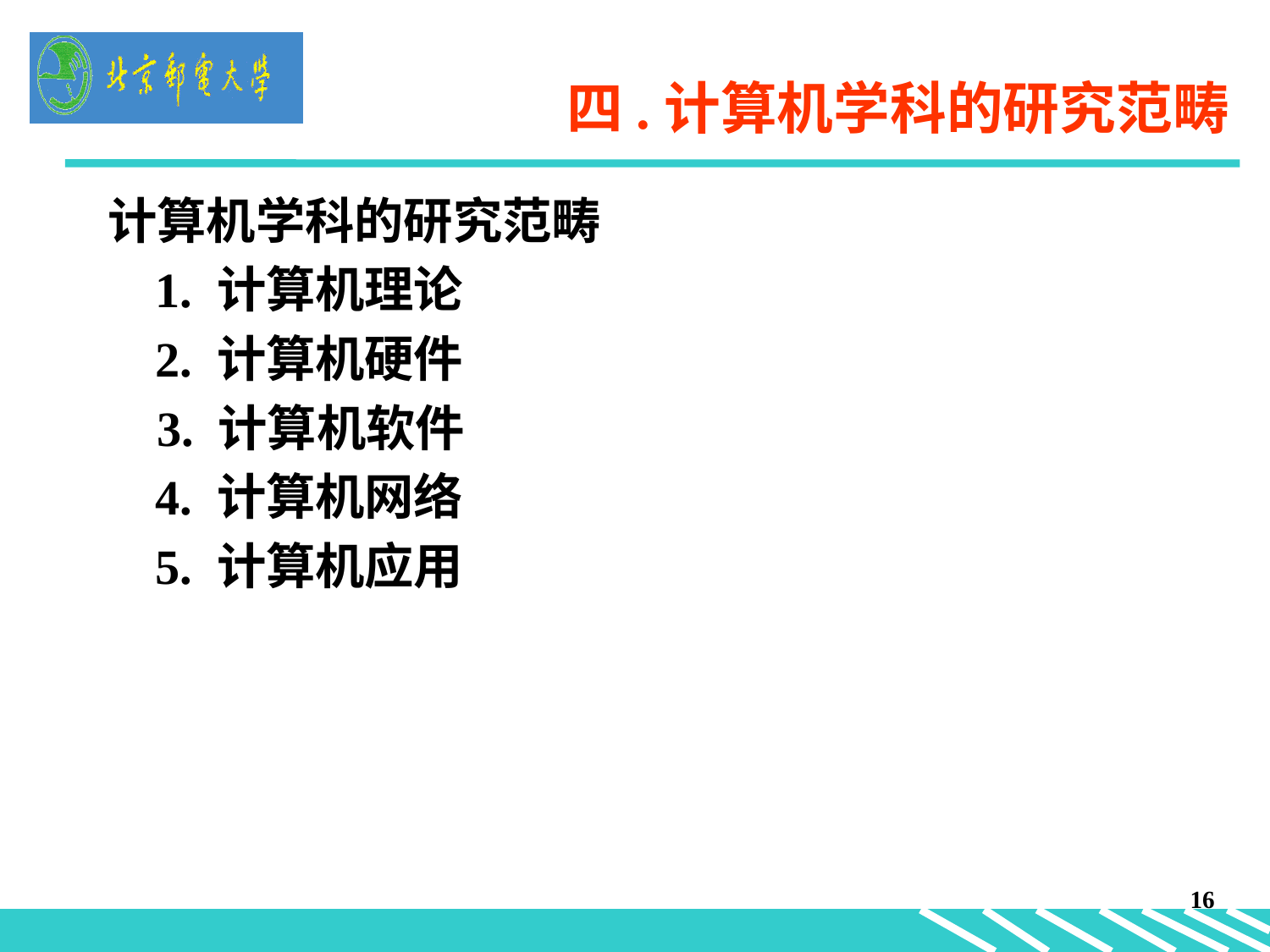

四.计算机学科的研究范畴
计算机学科的研究范畴
	1. 计算机理论
	2. 计算机硬件
    3. 计算机软件
	4. 计算机网络
	5. 计算机应用

16